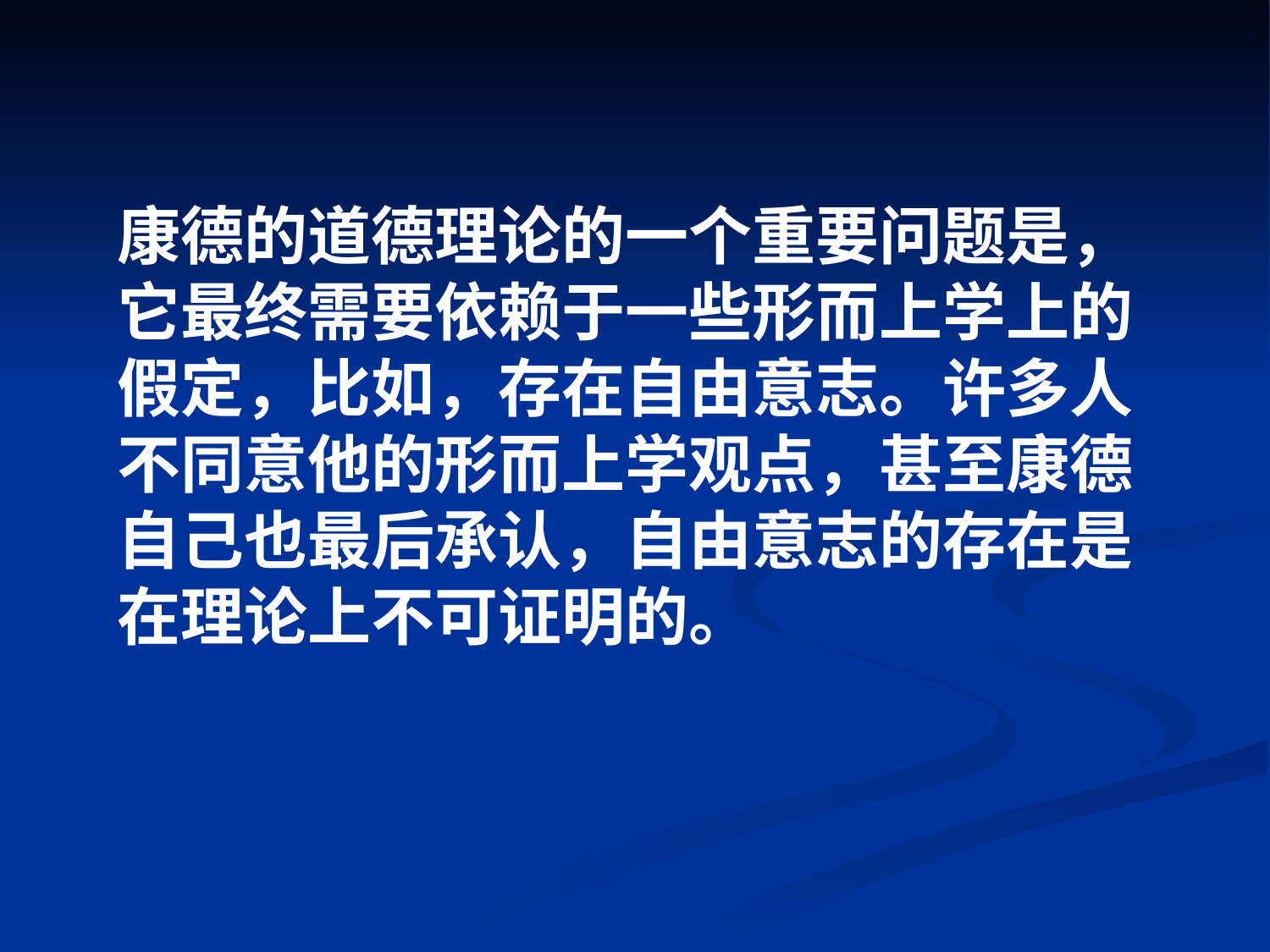

康德的道德理论的一个重要问题是，它最终需要依赖于一些形而上学上的假定，比如，存在自由意志。许多人不同意他的形而上学观点，甚至康德自己也最后承认，自由意志的存在是在理论上不可证明的。